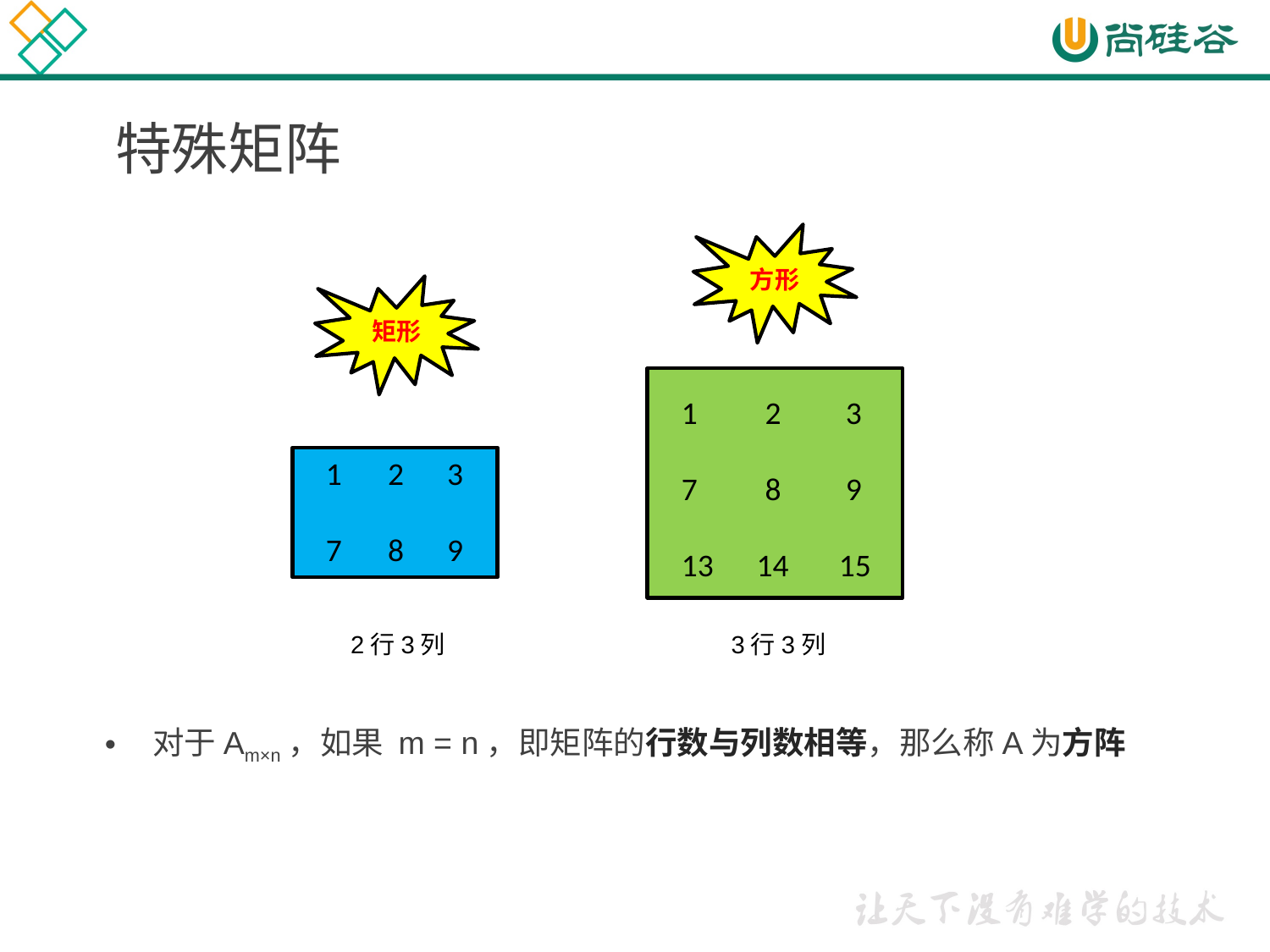

# 特殊矩阵

方形

矩形

     2         3

     8         9

13      14       15

  2      3

  8      9
2行3列
3行3列
对于Am×n，如果 m = n，即矩阵的行数与列数相等，那么称A为方阵